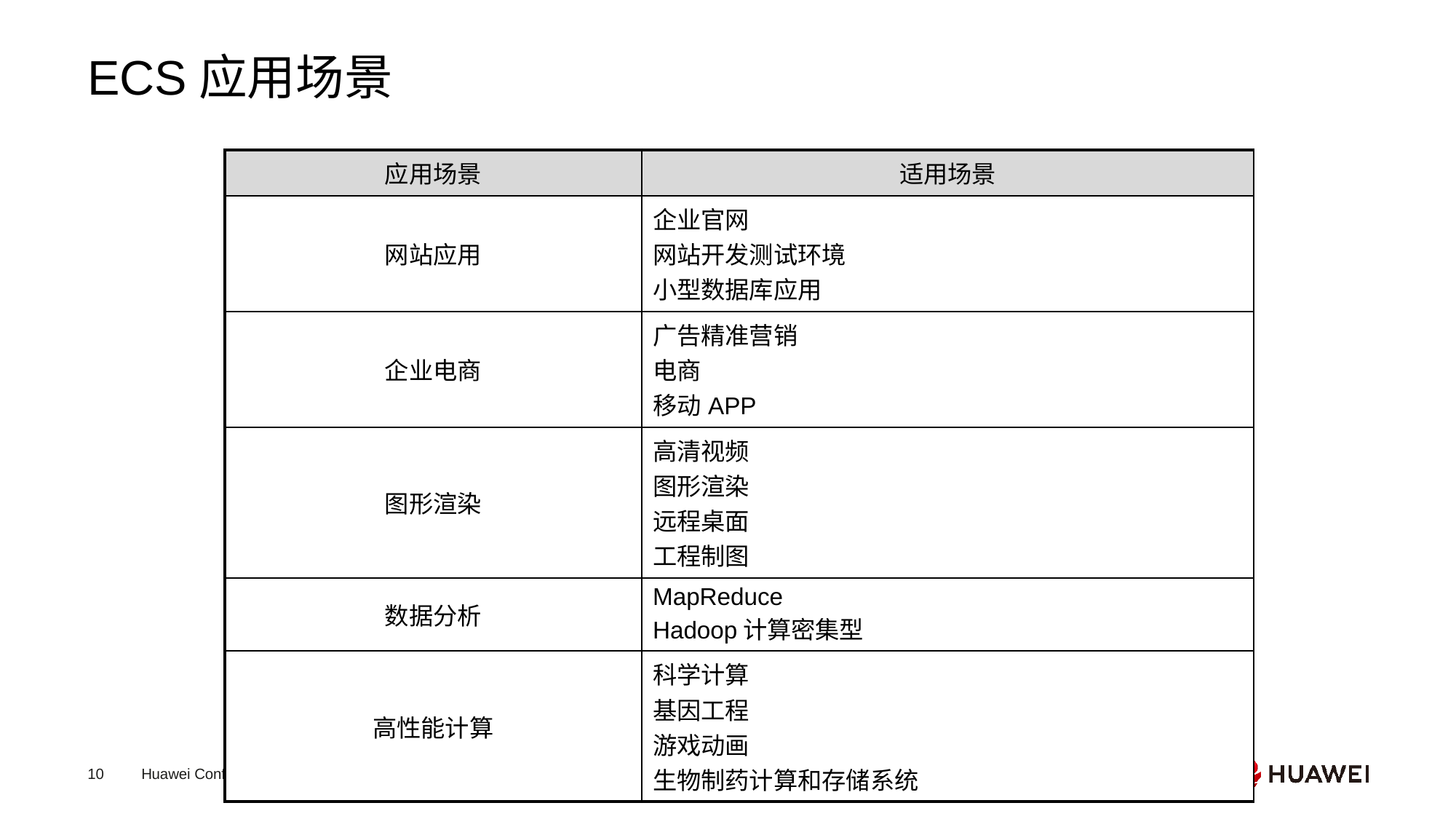

# ECS应用场景
| 应用场景 | 适用场景 |
| --- | --- |
| 网站应用 | 企业官网 网站开发测试环境 小型数据库应用 |
| 企业电商 | 广告精准营销 电商 移动APP |
| 图形渲染 | 高清视频 图形渲染 远程桌面 工程制图 |
| 数据分析 | MapReduce Hadoop计算密集型 |
| 高性能计算 | 科学计算 基因工程 游戏动画 生物制药计算和存储系统 |